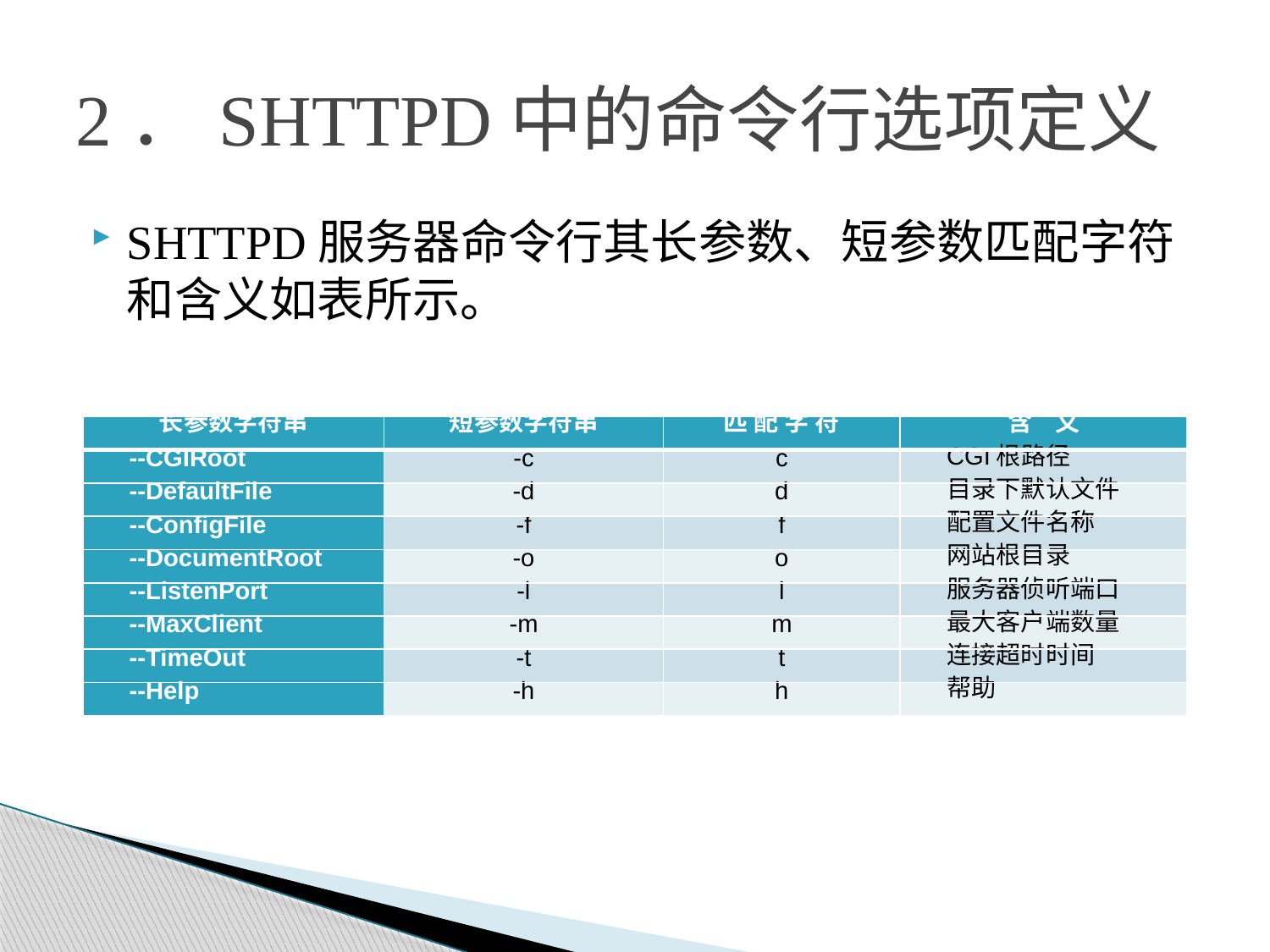

# 2．SHTTPD中的命令行选项定义
SHTTPD服务器命令行其长参数、短参数匹配字符和含义如表所示。
| 长参数字符串 | 短参数字符串 | 匹 配 字 符 | 含 义 |
| --- | --- | --- | --- |
| --CGIRoot | -c | c | CGI根路径 |
| --DefaultFile | -d | d | 目录下默认文件 |
| --ConfigFile | -f | f | 配置文件名称 |
| --DocumentRoot | -o | o | 网站根目录 |
| --ListenPort | -l | l | 服务器侦听端口 |
| --MaxClient | -m | m | 最大客户端数量 |
| --TimeOut | -t | t | 连接超时时间 |
| --Help | -h | h | 帮助 |